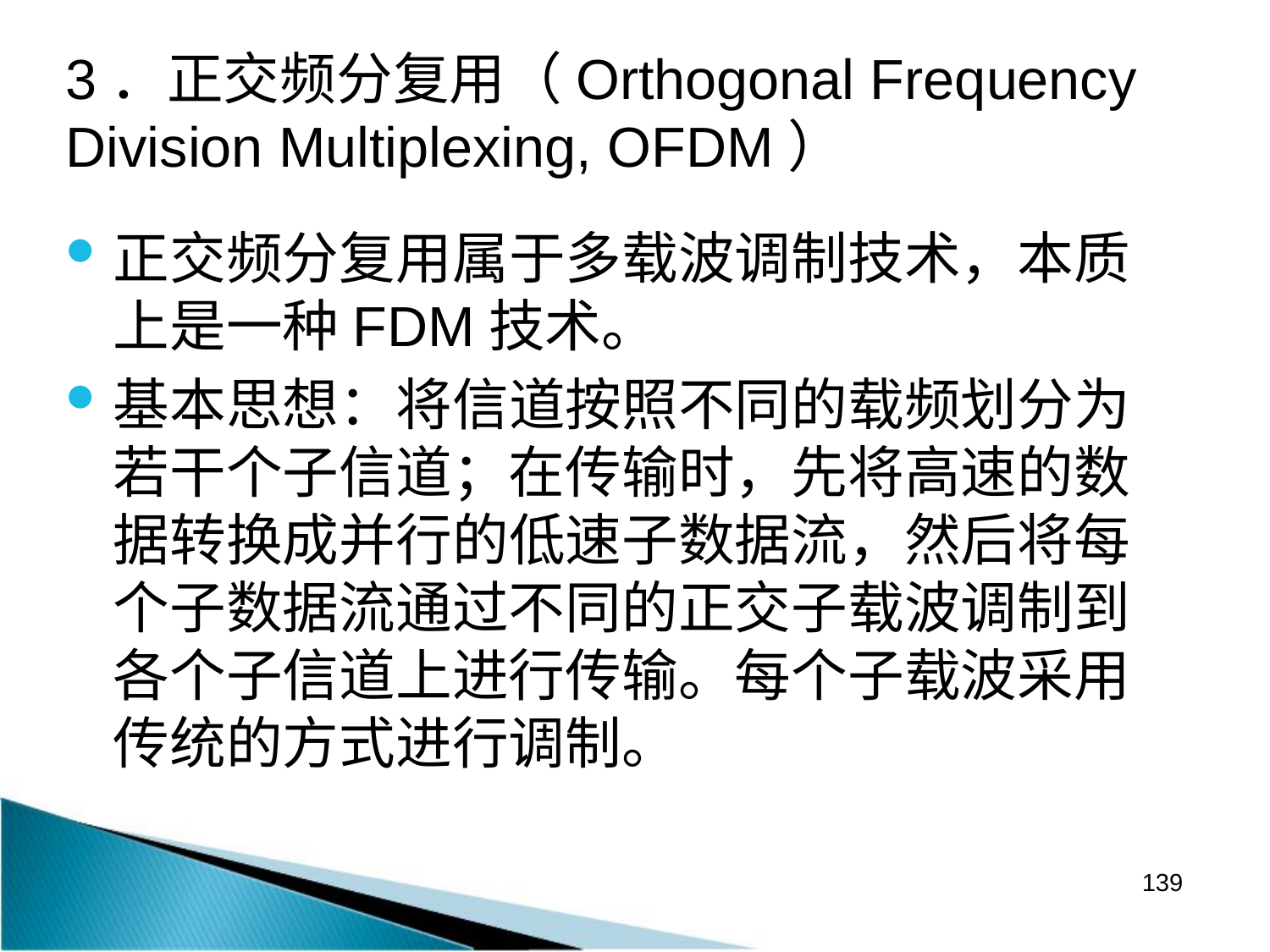

# 3．正交频分复用（Orthogonal Frequency Division Multiplexing, OFDM）
正交频分复用属于多载波调制技术，本质上是一种FDM技术。
基本思想：将信道按照不同的载频划分为若干个子信道；在传输时，先将高速的数据转换成并行的低速子数据流，然后将每个子数据流通过不同的正交子载波调制到各个子信道上进行传输。每个子载波采用传统的方式进行调制。

139